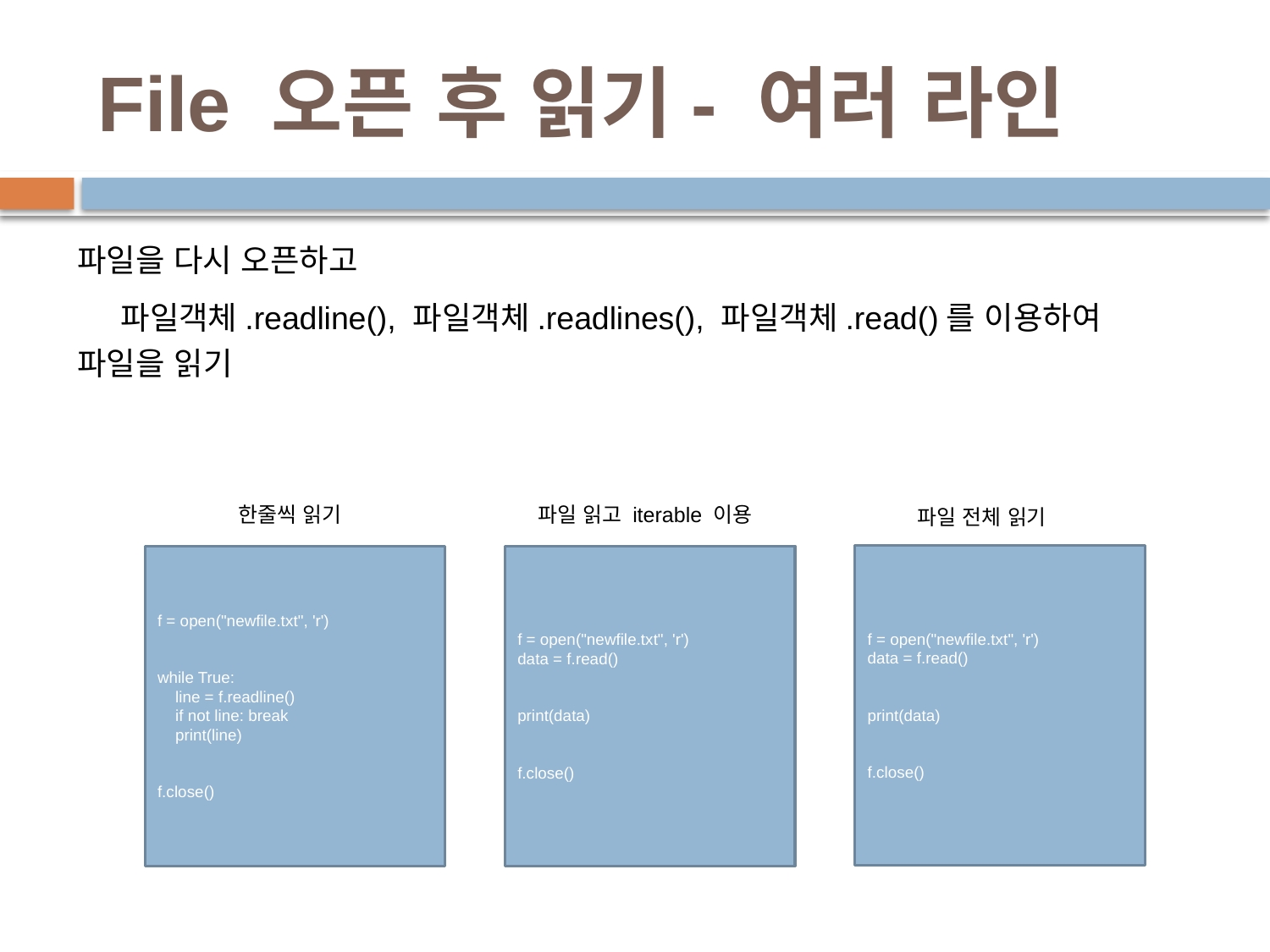

# File 오픈 후 읽기- 여러 라인
파일을 다시 오픈하고
    파일객체.readline(), 파일객체.readlines(), 파일객체.read()를 이용하여 파일을 읽기
한줄씩 읽기
파일 읽고 iterable 이용
파일 전체 읽기
f = open("newfile.txt", 'r')
data = f.read()

print(data)

f.close()
f = open("newfile.txt", 'r')

while True:
    line = f.readline()
    if not line: break
    print(line)

f.close()
f = open("newfile.txt", 'r')
data = f.read()

print(data)

f.close()